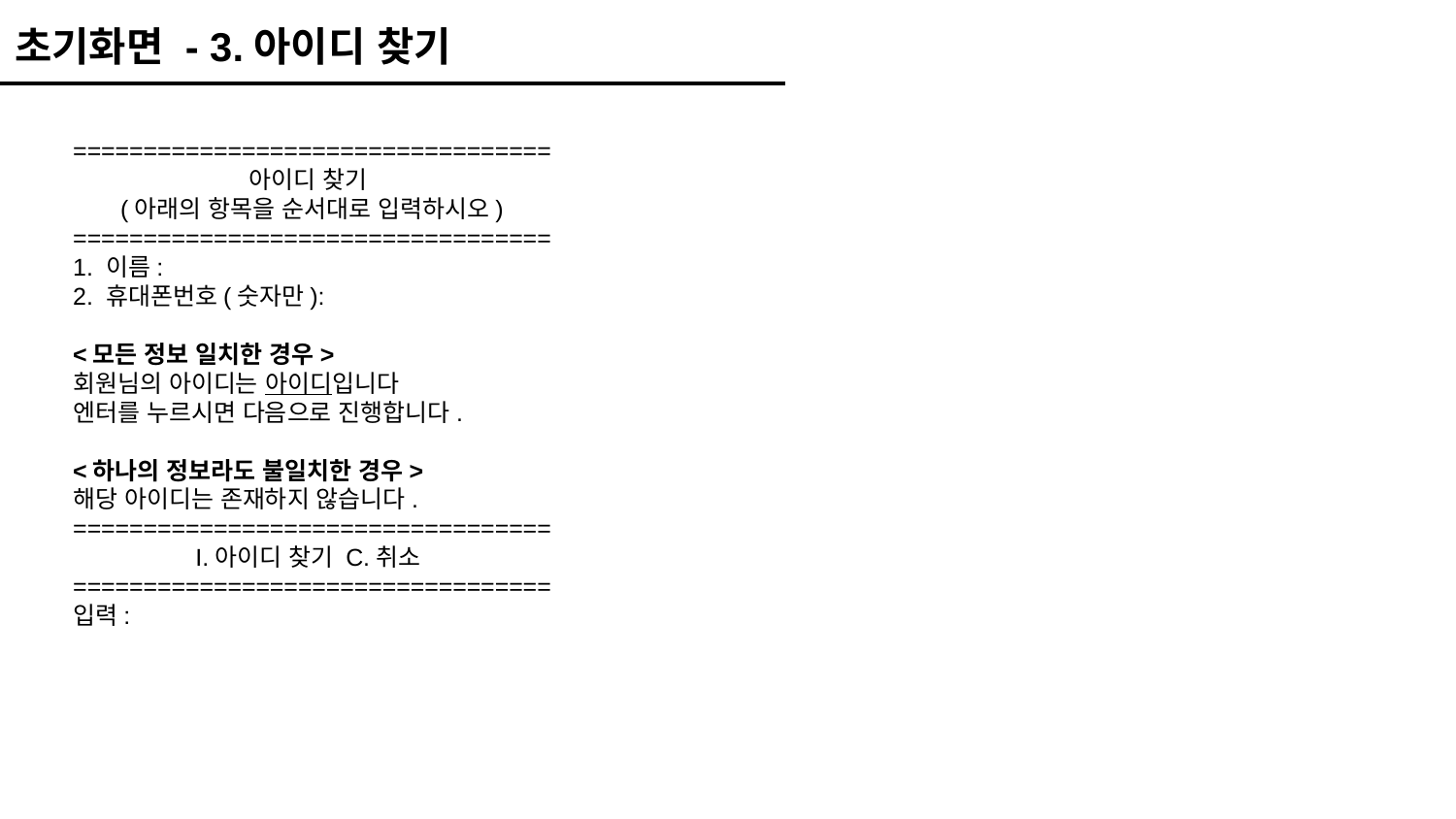

초기화면 - 3.아이디 찾기
==================================
                         아이디 찾기
       (아래의 항목을 순서대로 입력하시오)
==================================
1. 이름:
2. 휴대폰번호(숫자만):

<모든 정보 일치한 경우>
회원님의 아이디는 아이디입니다
엔터를 누르시면 다음으로 진행합니다.

<하나의 정보라도 불일치한 경우>
해당 아이디는 존재하지 않습니다.
==================================
                  I.아이디 찾기 C.취소
==================================
입력: